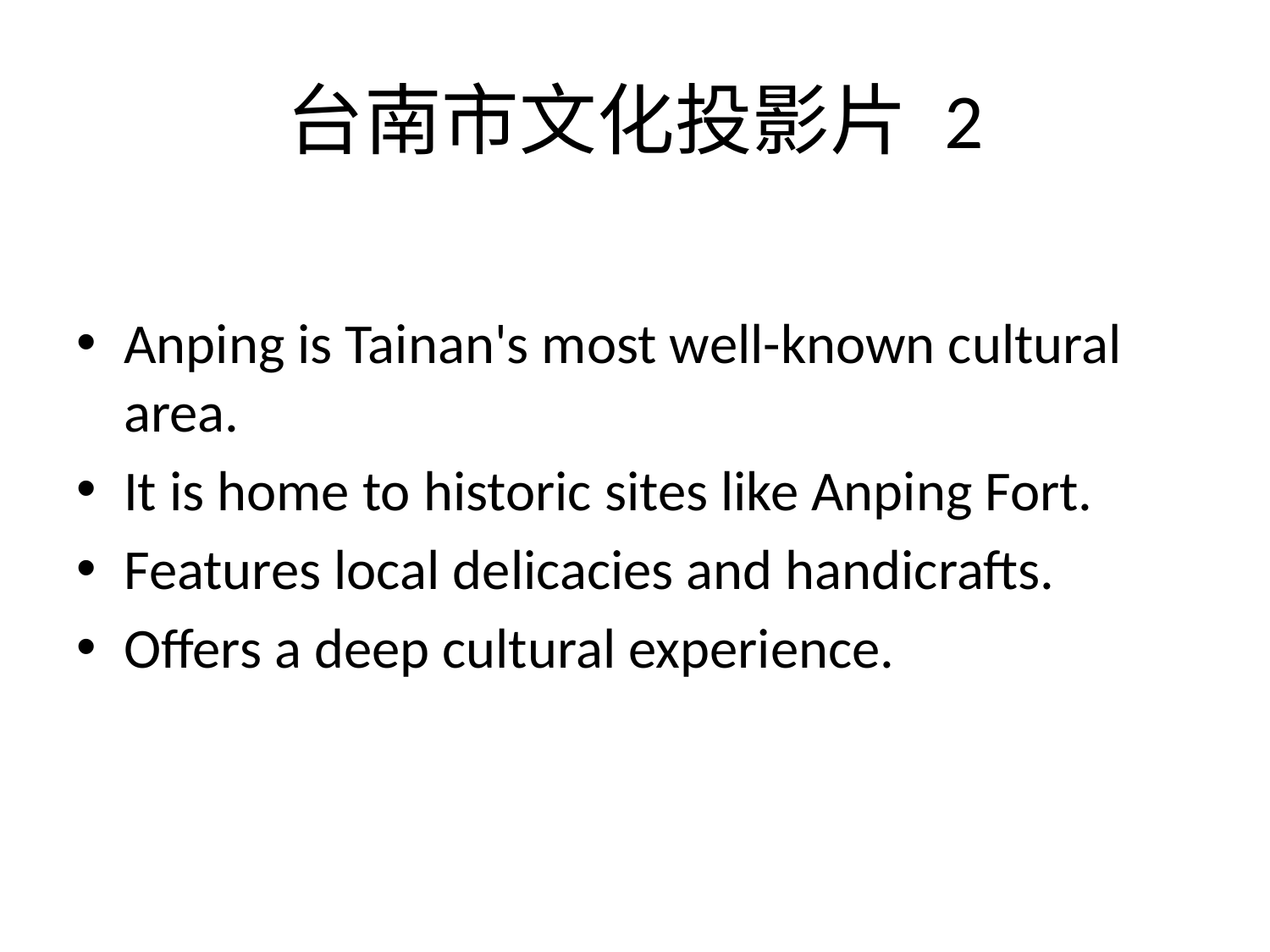

# 台南市文化投影片 2

Anping is Tainan's most well-known cultural area.
It is home to historic sites like Anping Fort.
Features local delicacies and handicrafts.
Offers a deep cultural experience.